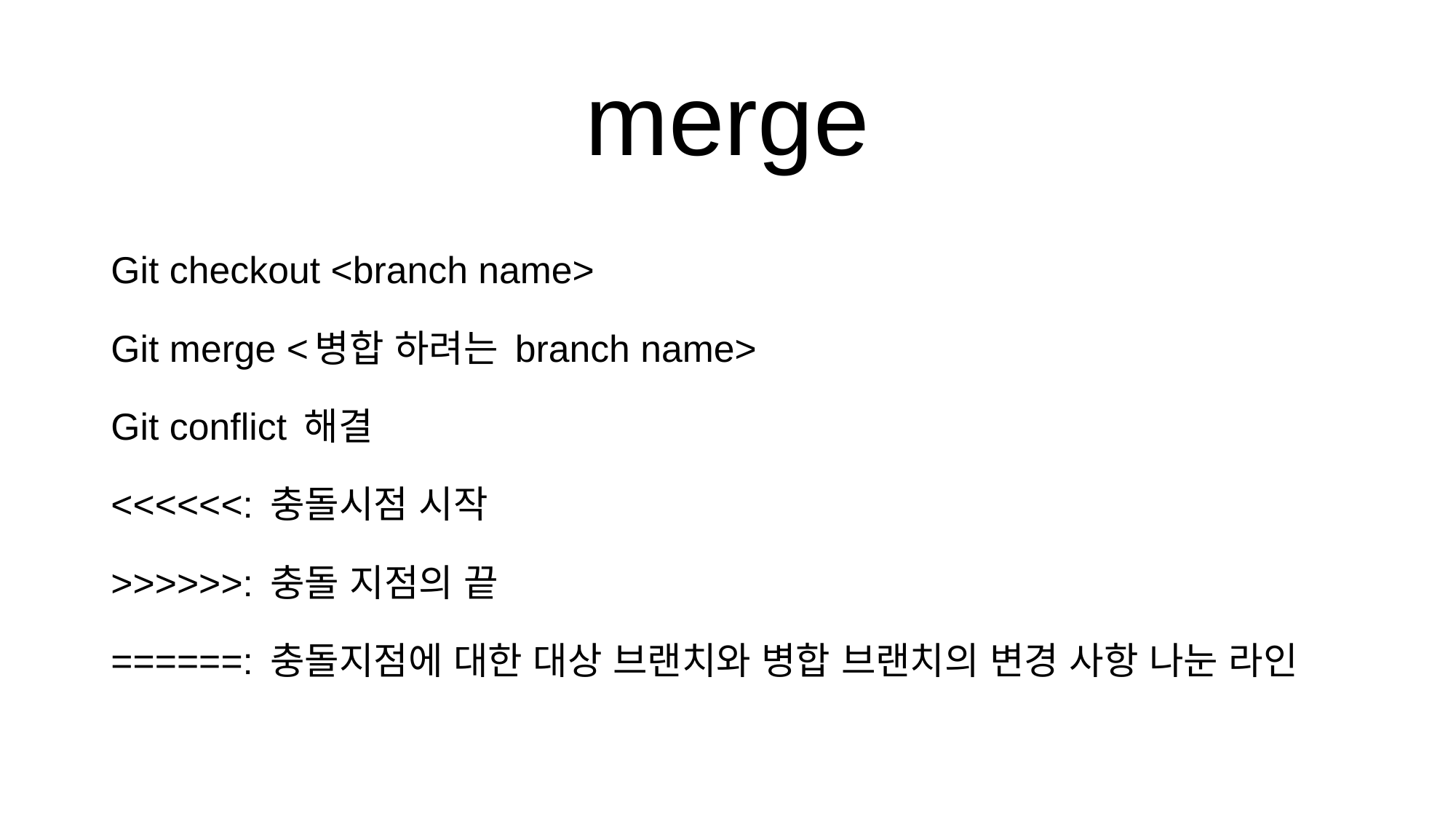

# merge
Git checkout <branch name>
Git merge <병합 하려는 branch name>
Git conflict 해결
<<<<<<: 충돌시점 시작
>>>>>>: 충돌 지점의 끝
======: 충돌지점에 대한 대상 브랜치와 병합 브랜치의 변경 사항 나눈 라인